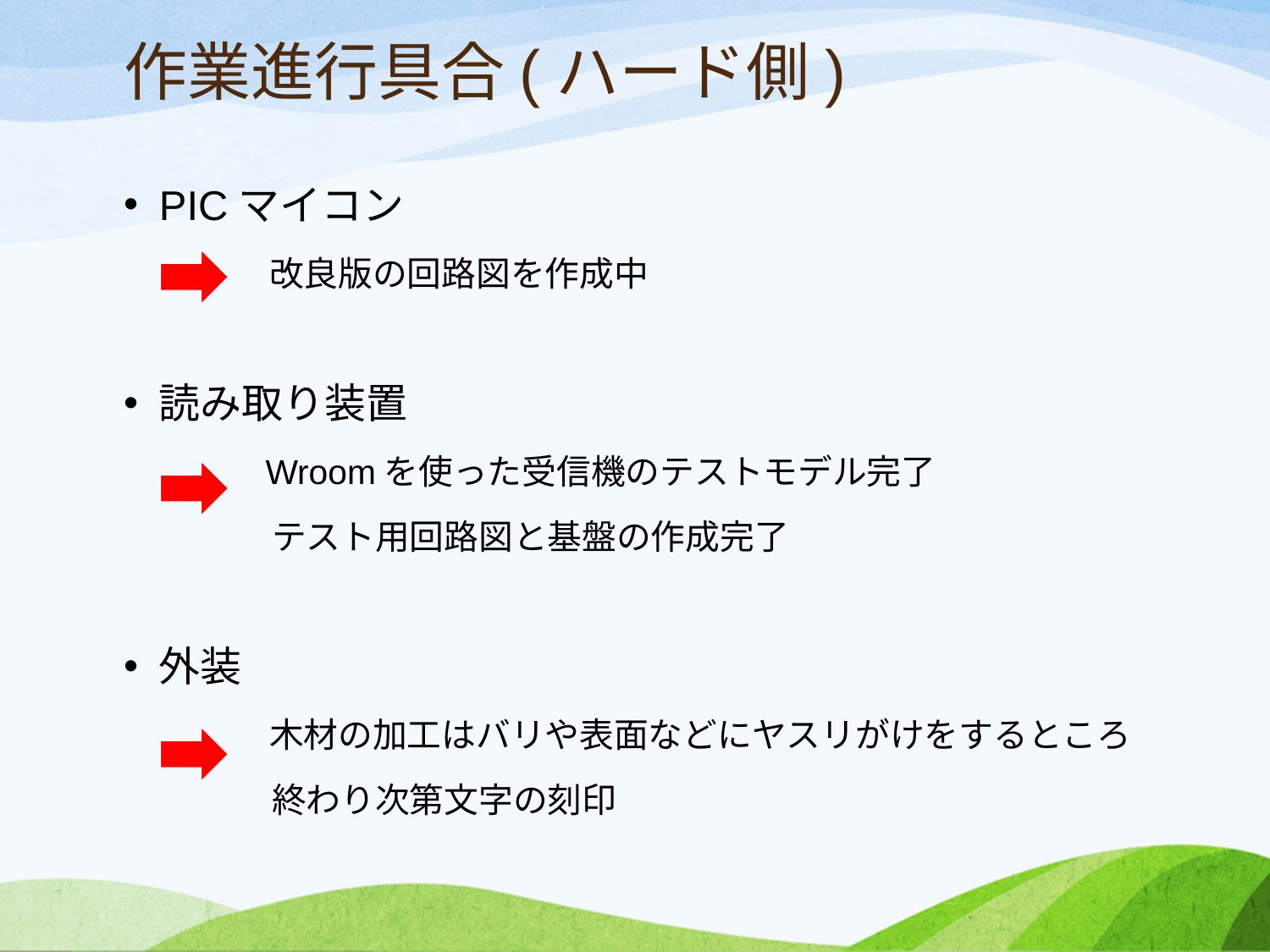

# 作業進行具合(ハード側)
PICマイコン
	  改良版の回路図を作成中

読み取り装置
	  Wroomを使った受信機のテストモデル完了
	  テスト用回路図と基盤の作成完了

外装
	  木材の加工はバリや表面などにヤスリがけをするところ
	  終わり次第文字の刻印